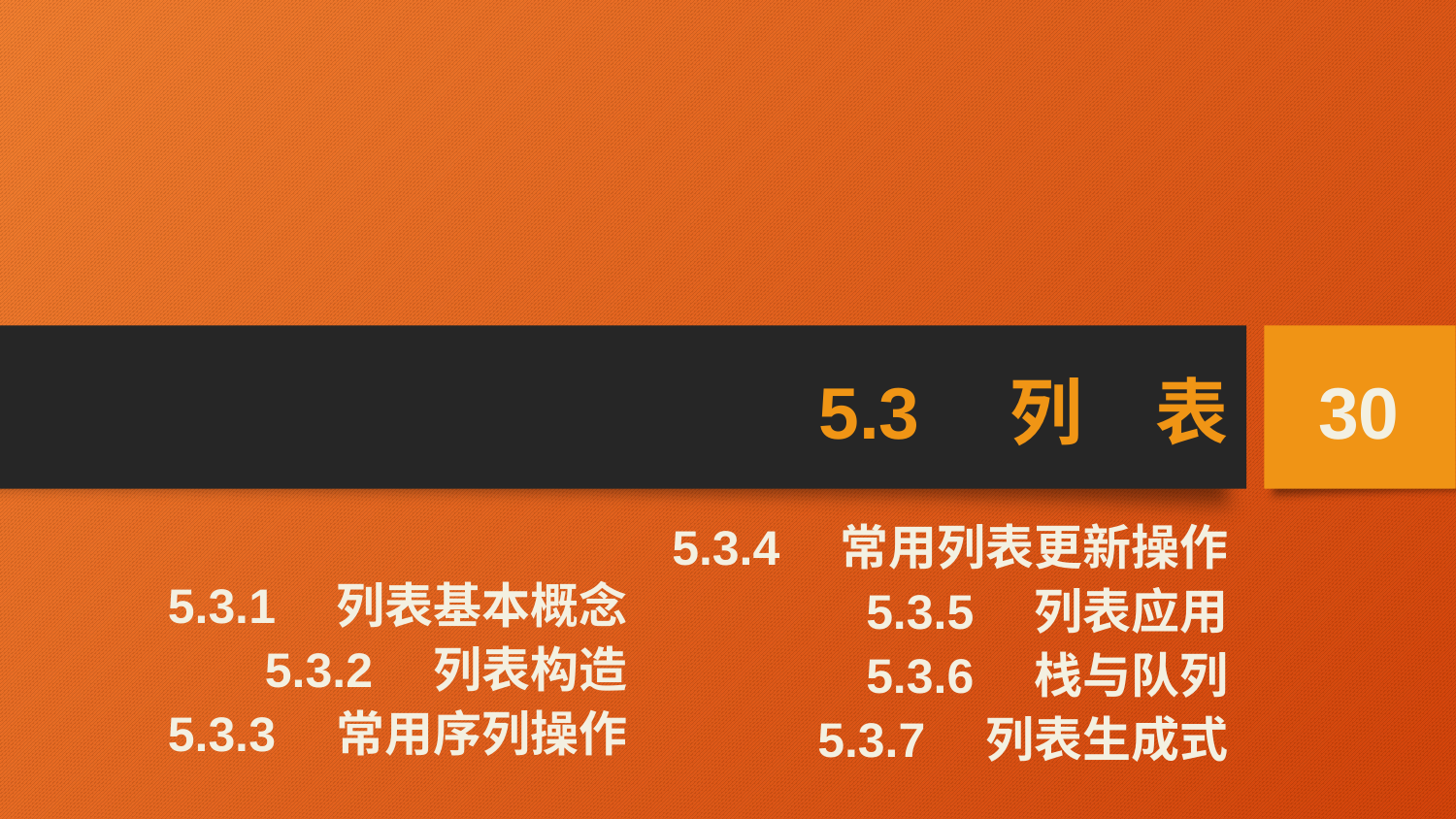

# 5.3　列　表
30

5.3.1　列表基本概念
5.3.2　列表构造
5.3.3　常用序列操作
5.3.4　常用列表更新操作
5.3.5　列表应用
5.3.6　栈与队列
5.3.7　列表生成式